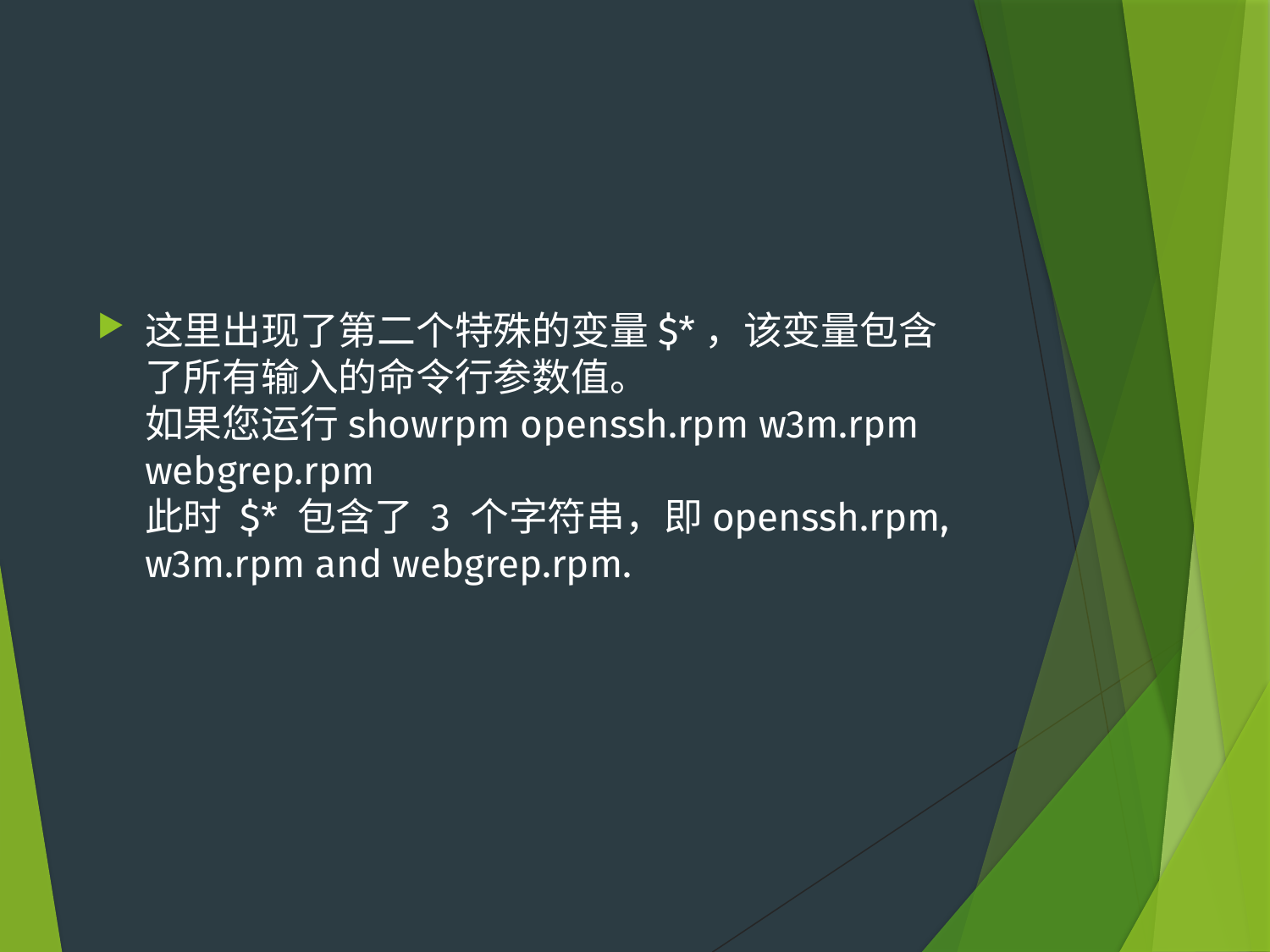

#
这里出现了第二个特殊的变量$*，该变量包含了所有输入的命令行参数值。
如果您运行showrpm openssh.rpm w3m.rpm webgrep.rpm
此时 $* 包含了 3 个字符串，即openssh.rpm, w3m.rpm and webgrep.rpm.